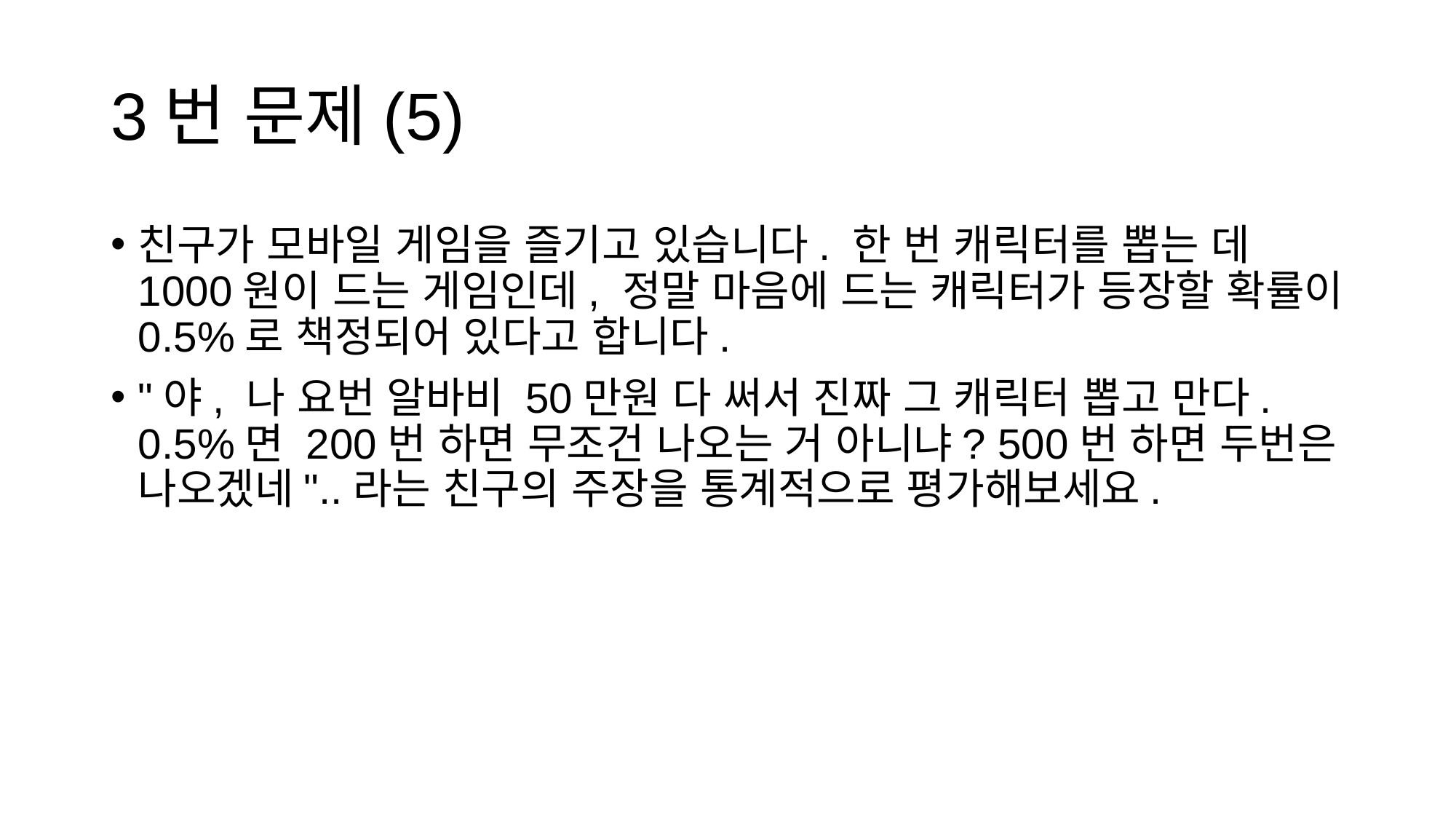

# 3번 문제(5)
친구가 모바일 게임을 즐기고 있습니다. 한 번 캐릭터를 뽑는 데 1000원이 드는 게임인데, 정말 마음에 드는 캐릭터가 등장할 확률이 0.5%로 책정되어 있다고 합니다.
"야, 나 요번 알바비 50만원 다 써서 진짜 그 캐릭터 뽑고 만다. 0.5%면 200번 하면 무조건 나오는 거 아니냐? 500번 하면 두번은 나오겠네"..라는 친구의 주장을 통계적으로 평가해보세요.